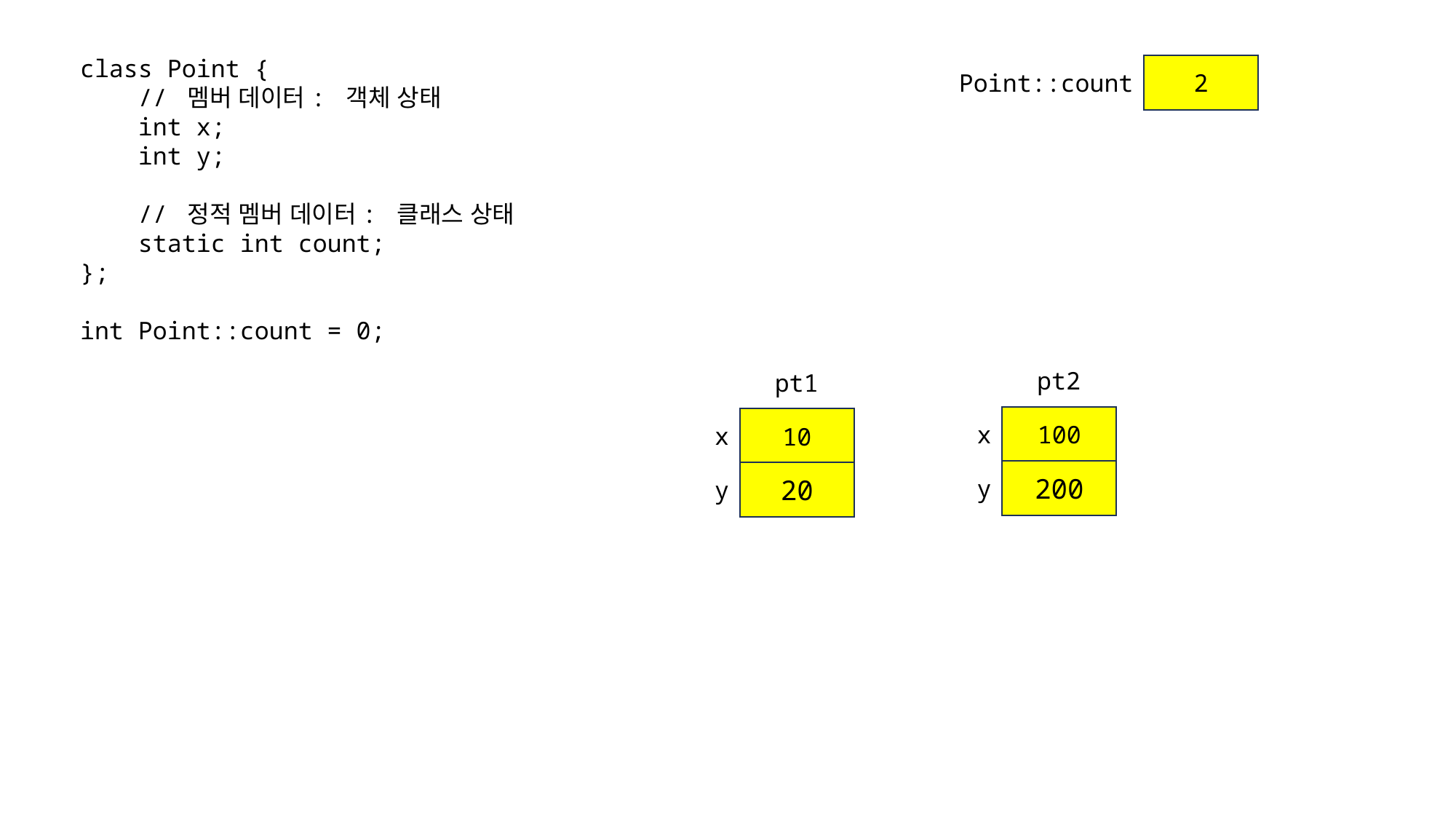

class Point {
    // 멤버 데이터: 객체 상태
    int x;
    int y;

    // 정적 멤버 데이터: 클래스 상태
    static int count;
};

int Point::count = 0;
2
Point::count
pt2
pt1
100
10
x
x
200
20
y
y